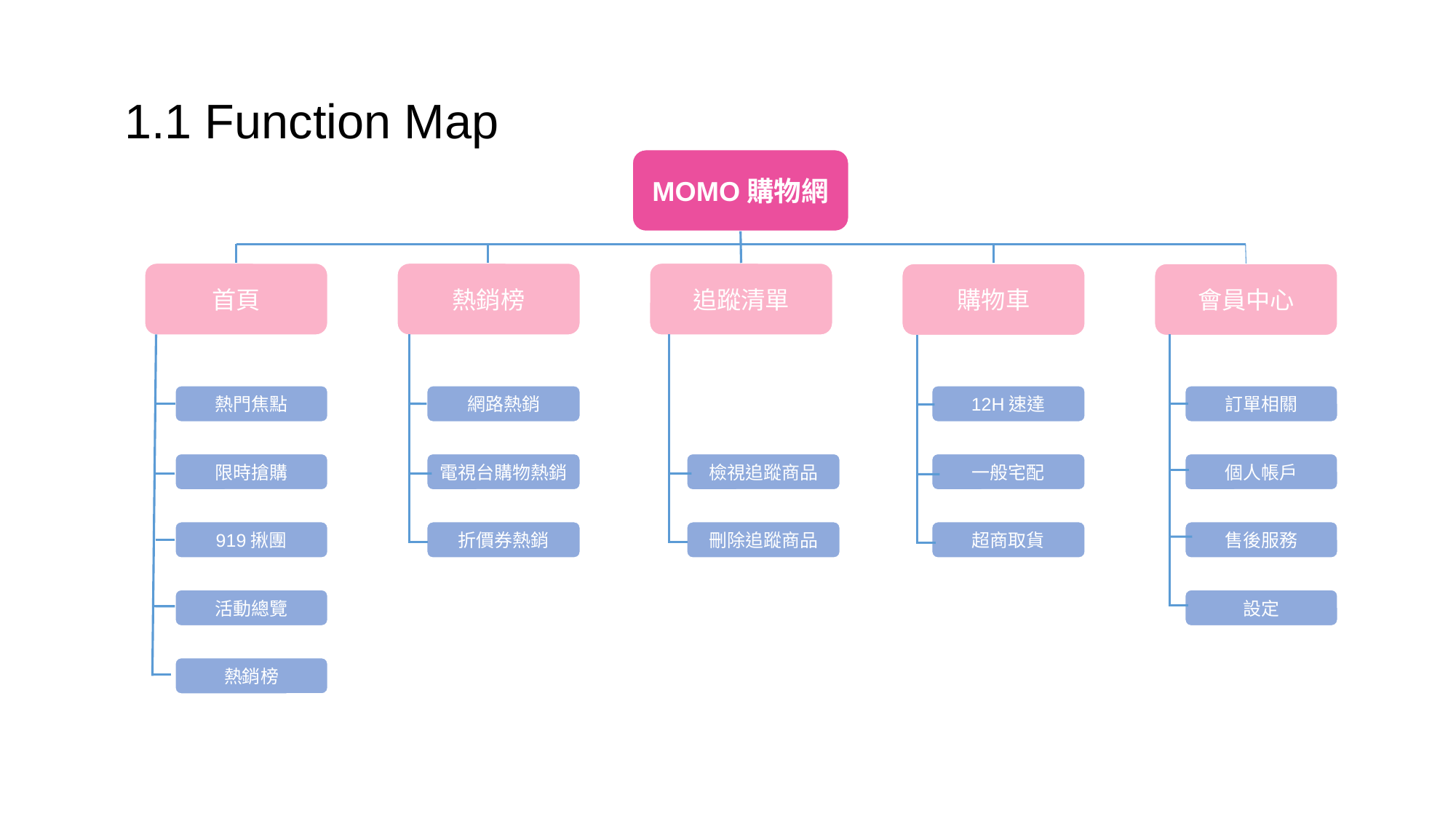

# 1.1 Function Map
MOMO購物網
熱銷榜
追蹤清單
首頁
會員中心
購物車
網路熱銷
12H速達
訂單相關
熱門焦點
電視台購物熱銷
檢視追蹤商品
一般宅配
個人帳戶
限時搶購
折價券熱銷
刪除追蹤商品
超商取貨
售後服務
919揪團
設定
活動總覽
熱銷榜